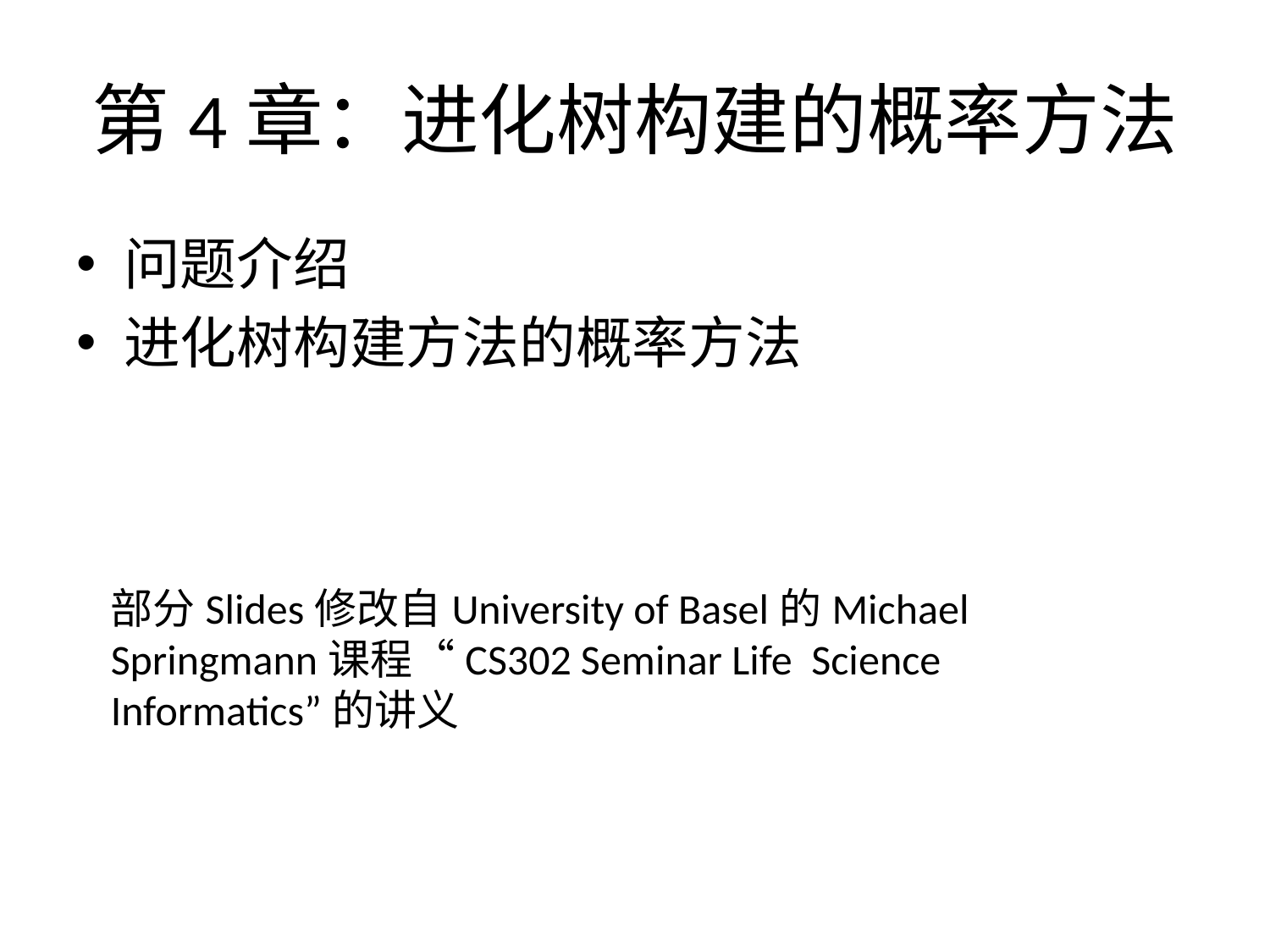

# 第4章：进化树构建的概率方法
问题介绍
进化树构建方法的概率方法
部分Slides修改自University of Basel的Michael Springmann课程“CS302 Seminar Life  Science Informatics”的讲义